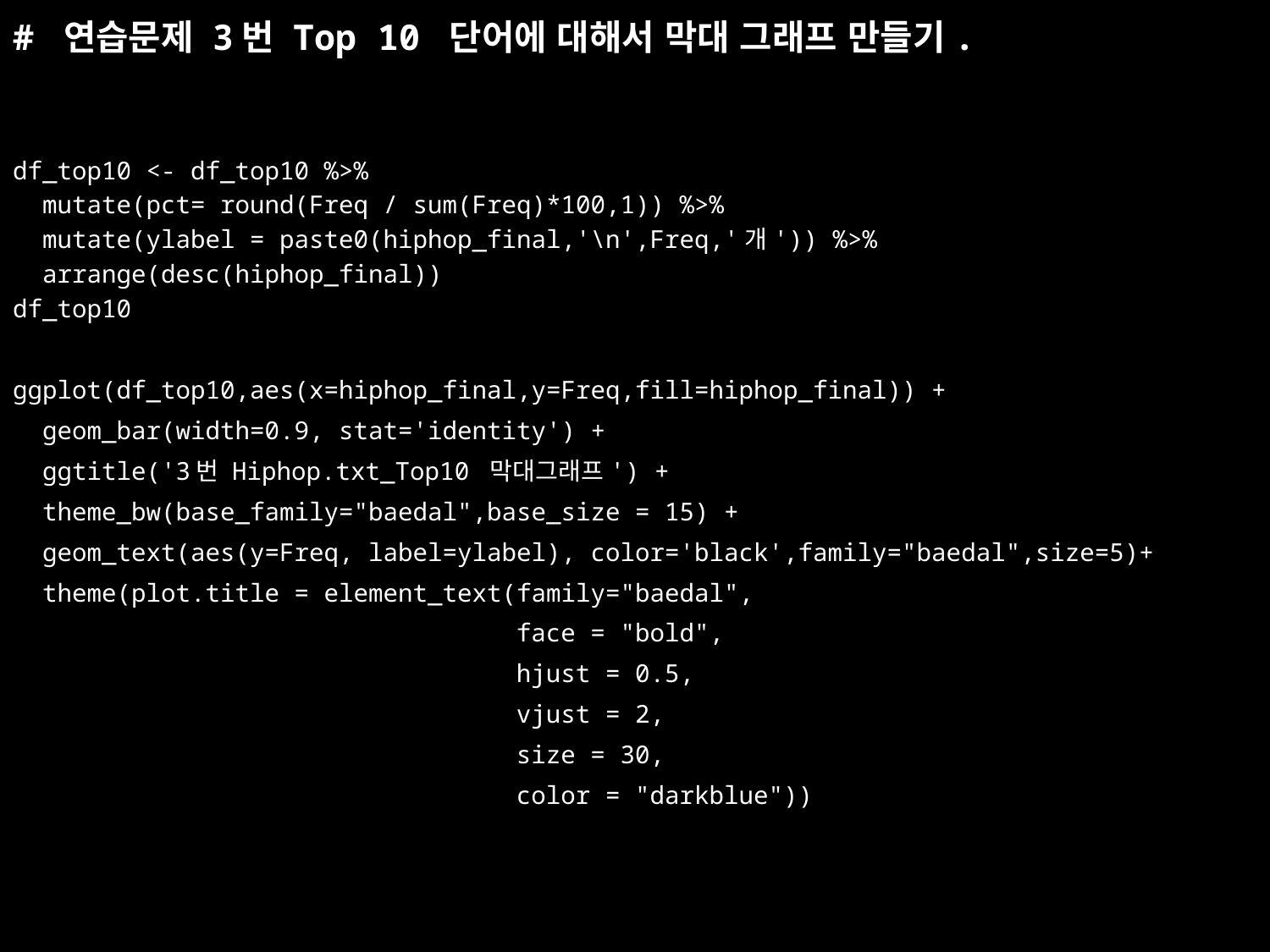

# 연습문제 3번 Top 10 단어에 대해서 막대 그래프 만들기.

df_top10 <- df_top10 %>%
  mutate(pct= round(Freq / sum(Freq)*100,1)) %>%
  mutate(ylabel = paste0(hiphop_final,'\n',Freq,'개')) %>%
  arrange(desc(hiphop_final))
df_top10

ggplot(df_top10,aes(x=hiphop_final,y=Freq,fill=hiphop_final)) +
  geom_bar(width=0.9, stat='identity') +
  ggtitle('3번 Hiphop.txt_Top10 막대그래프') +
  theme_bw(base_family="baedal",base_size = 15) +
  geom_text(aes(y=Freq, label=ylabel), color='black',family="baedal",size=5)+
  theme(plot.title = element_text(family="baedal",
                                  face = "bold",
                                  hjust = 0.5,
                                  vjust = 2,
                                  size = 30,
                                  color = "darkblue"))